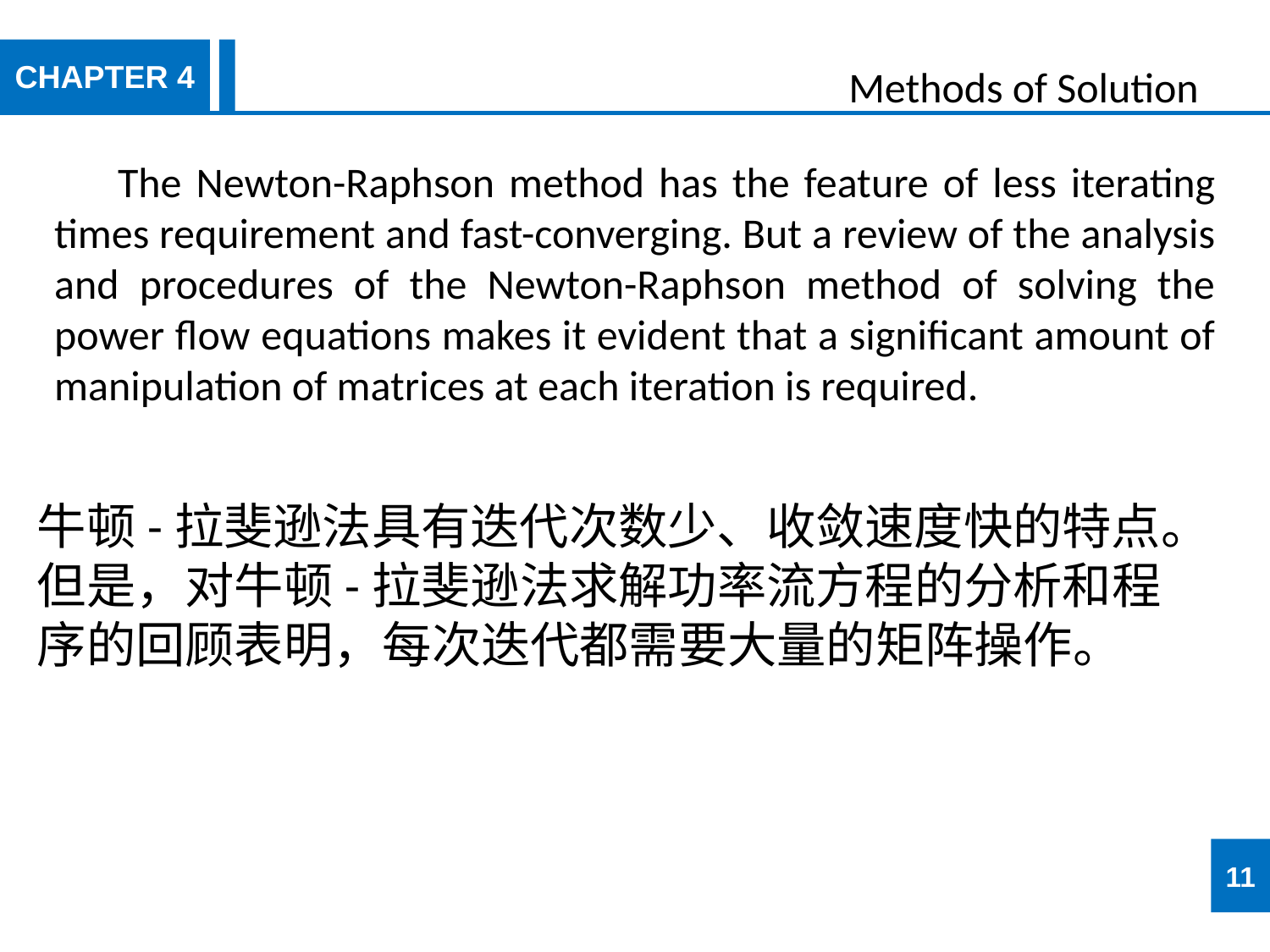

CHAPTER 4

Methods of Solution
The Newton-Raphson method has the feature of less iterating times requirement and fast-converging. But a review of the analysis and procedures of the Newton-Raphson method of solving the power flow equations makes it evident that a significant amount of manipulation of matrices at each iteration is required.
牛顿-拉斐逊法具有迭代次数少、收敛速度快的特点。但是，对牛顿-拉斐逊法求解功率流方程的分析和程序的回顾表明，每次迭代都需要大量的矩阵操作。
11